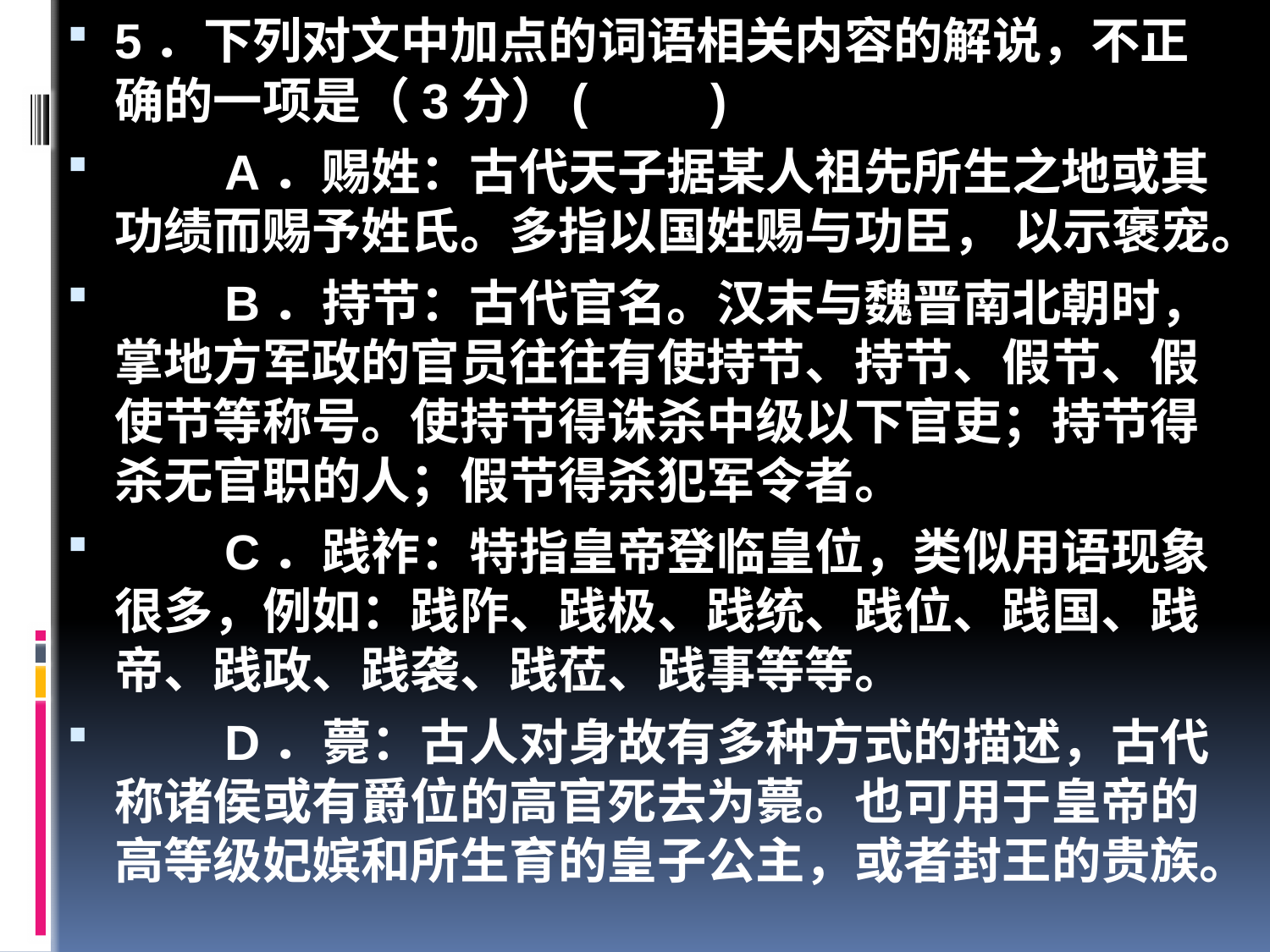

5．下列对文中加点的词语相关内容的解说，不正确的一项是（3分）(　　)
　　A．赐姓：古代天子据某人祖先所生之地或其功绩而赐予姓氏。多指以国姓赐与功臣， 以示褒宠。
　　B．持节：古代官名。汉末与魏晋南北朝时，掌地方军政的官员往往有使持节、持节、假节、假使节等称号。使持节得诛杀中级以下官吏；持节得杀无官职的人；假节得杀犯军令者。
　　C．践祚：特指皇帝登临皇位，类似用语现象很多，例如：践阼、践极、践统、践位、践国、践帝、践政、践袭、践莅、践事等等。
　　D．薨：古人对身故有多种方式的描述，古代称诸侯或有爵位的高官死去为薨。也可用于皇帝的高等级妃嫔和所生育的皇子公主，或者封王的贵族。

#